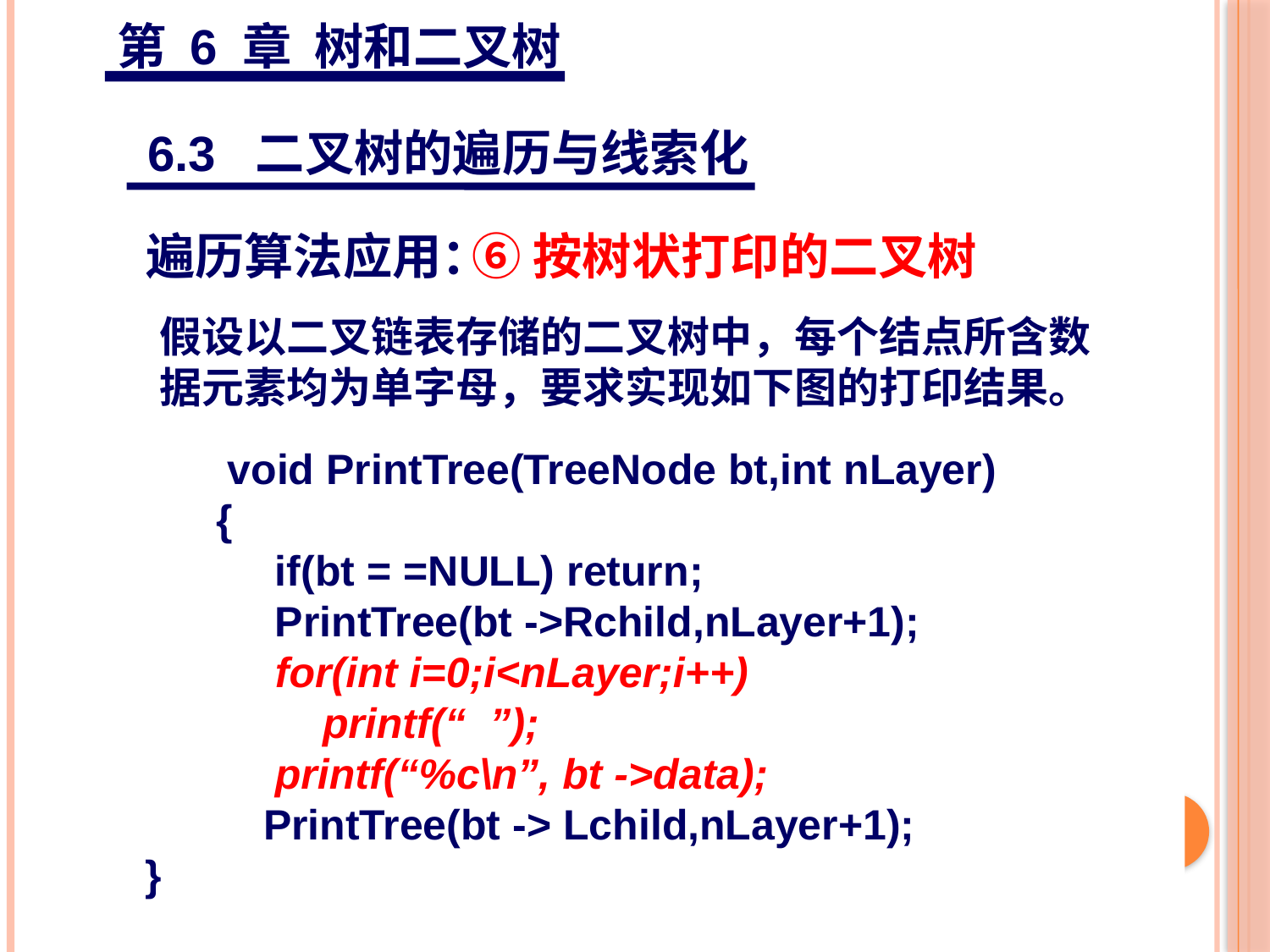

第 6 章  树和二叉树

6.3  二叉树的遍历与线索化

遍历算法应用：
⑥按树状打印的二叉树
假设以二叉链表存储的二叉树中，每个结点所含数
据元素均为单字母，要求实现如下图的打印结果。
           void PrintTree(TreeNode bt,int nLayer)
          {
               if(bt = =NULL) return;
               PrintTree(bt ->Rchild,nLayer+1);
               for(int i=0;i<nLayer;i++)
                   printf(“  ”);
               printf(“%c\n”, bt ->data);
              PrintTree(bt -> Lchild,nLayer+1);
    }
A

B
C

D
E

F
C
F
E
A
D
B
输出
46